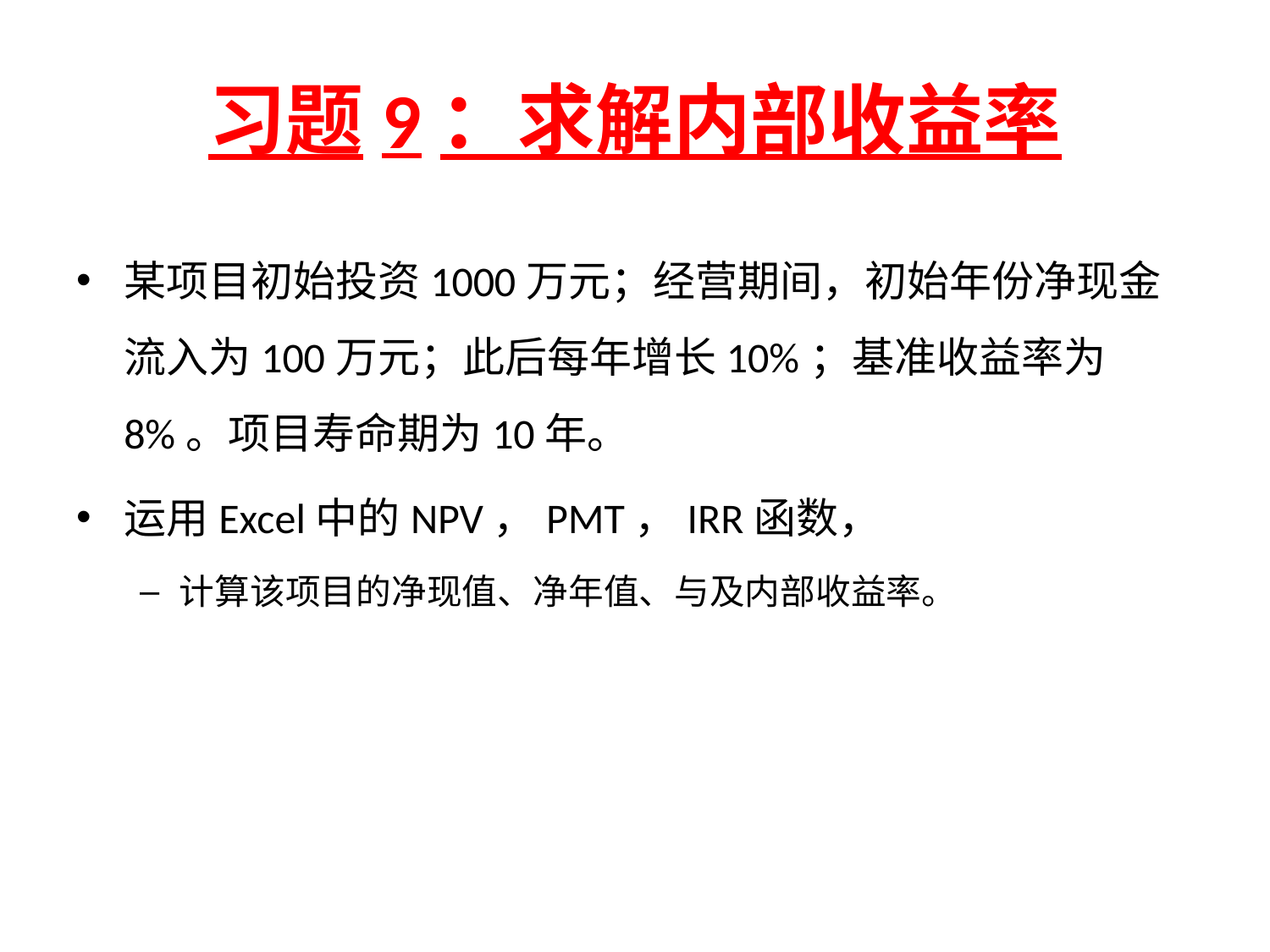

# 习题9：求解内部收益率
某项目初始投资1000万元；经营期间，初始年份净现金流入为100万元；此后每年增长10%；基准收益率为8%。项目寿命期为10年。
运用Excel中的NPV，PMT，IRR函数，
计算该项目的净现值、净年值、与及内部收益率。